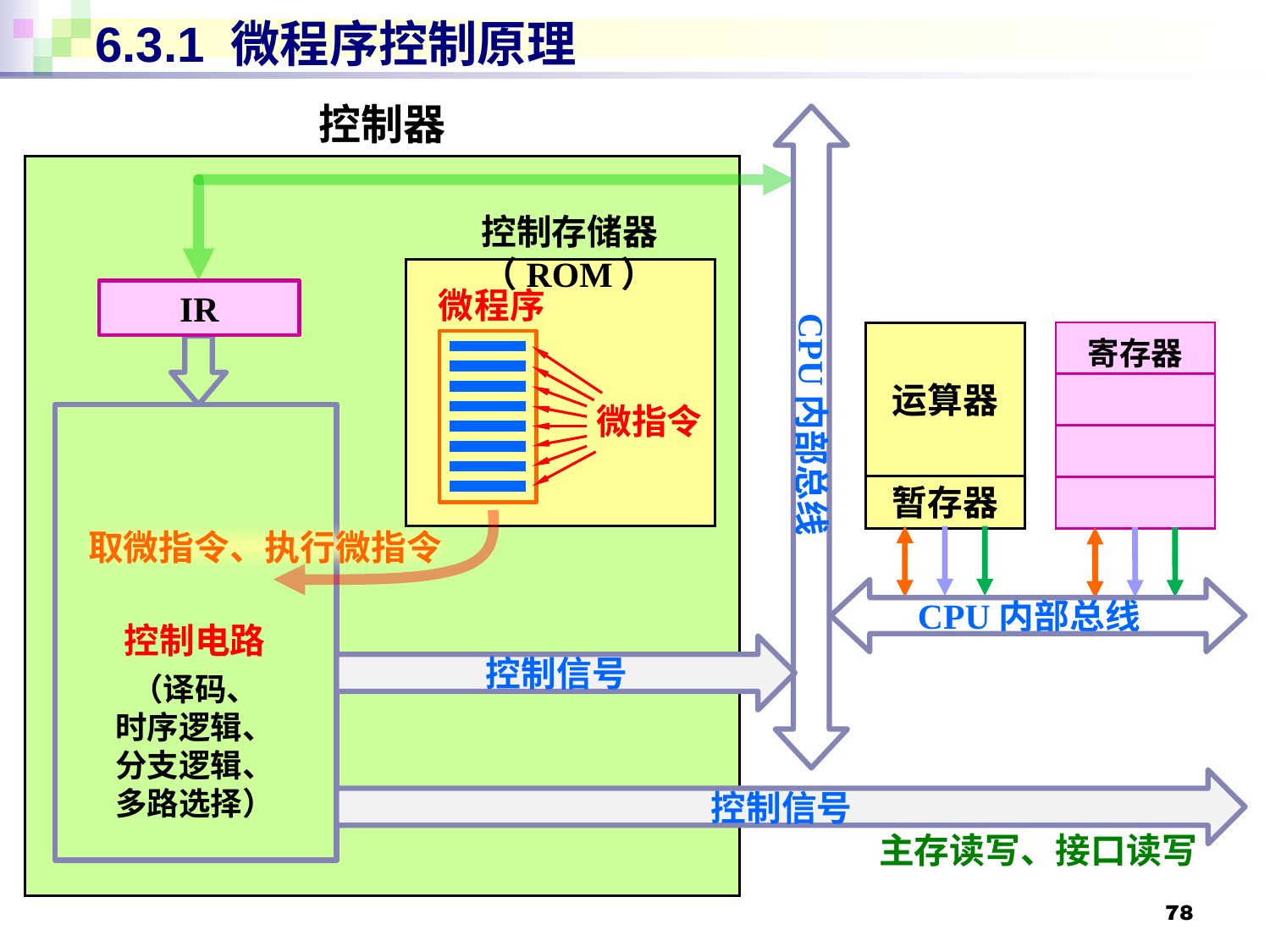

# 6.3.1 微程序控制原理
控制器

控制存储器（ROM）

微
程序
IR
| 寄存器 |
| --- |
|  |
|  |
|  |
运算器

微
指令
CPU内部总线

暂存器

取微指令、执行微指令

CPU内部总线
控制电路
（译码、
时序逻辑、
分支逻辑、
多路选择）
控制信号
控制信号
主存读写、接口读写
78